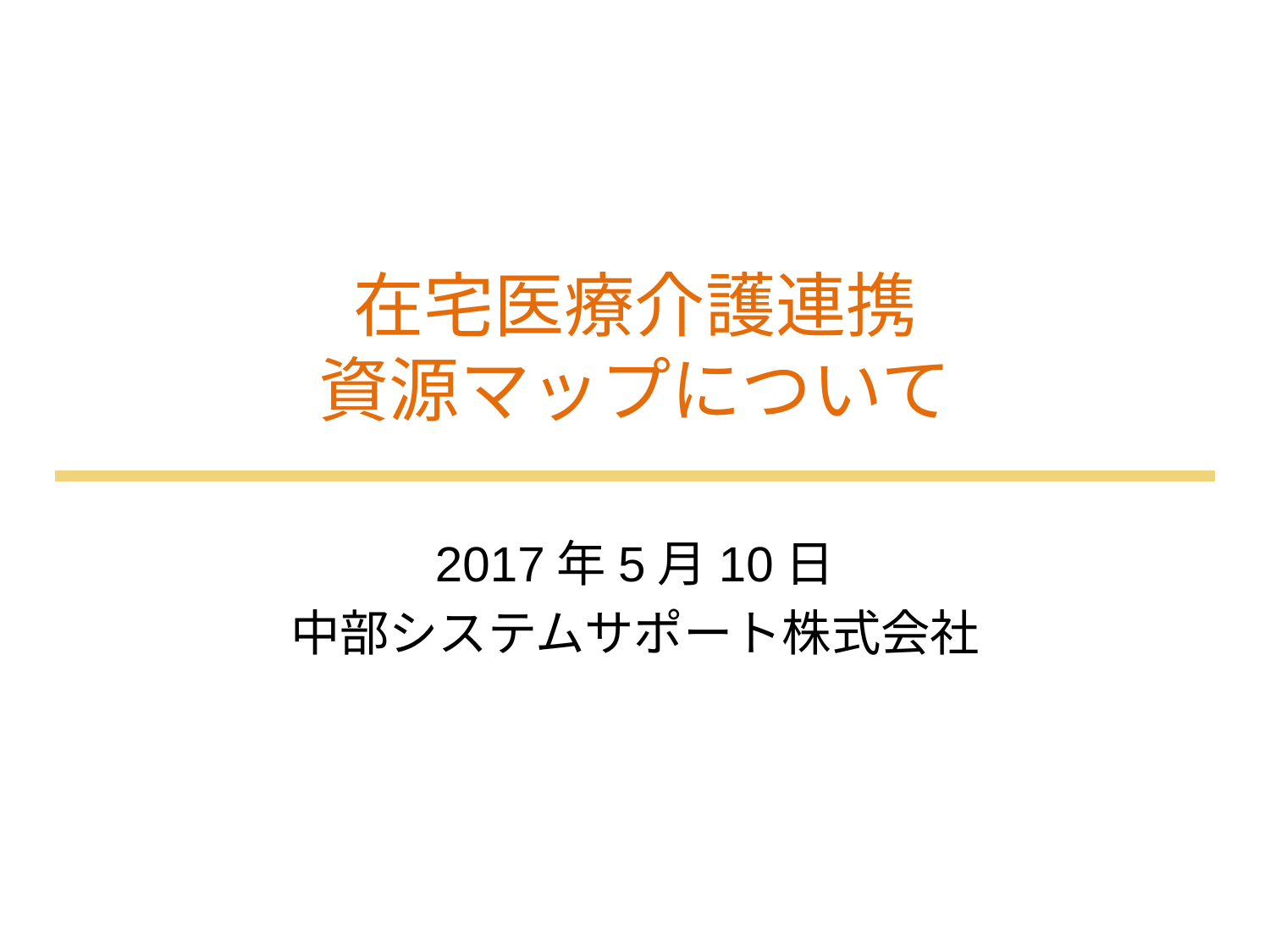

# 在宅医療介護連携 資源マップについて
2017年5月10日
中部システムサポート株式会社